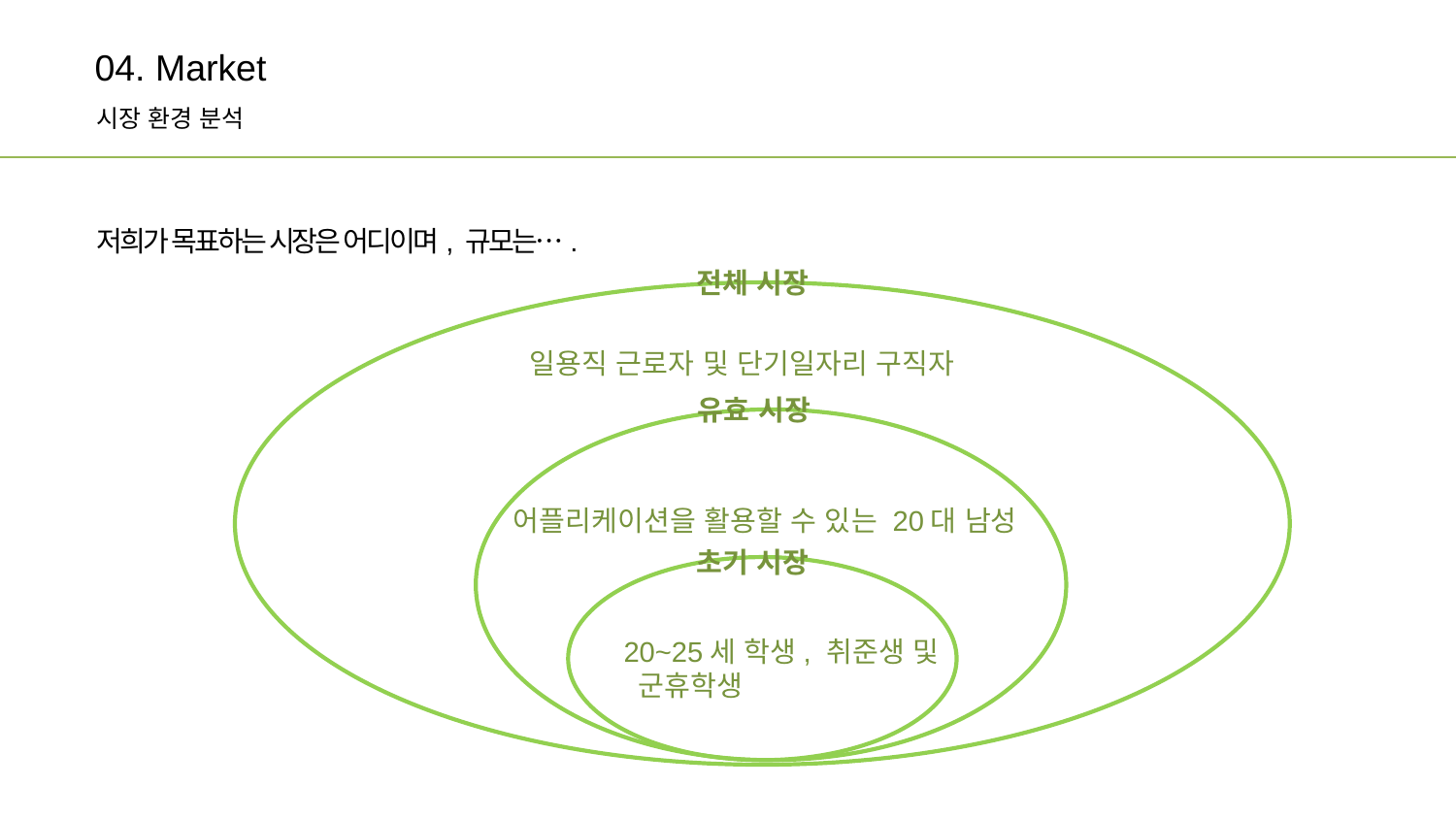

04. Market
시장 환경 분석
저희가 목표하는 시장은 어디이며, 규모는….
전체 시장

일용직 근로자 및 단기일자리 구직자
유효 시장

어플리케이션을 활용할 수 있는 20대 남성
초기 시장

20~25세 학생, 취준생 및
 군휴학생